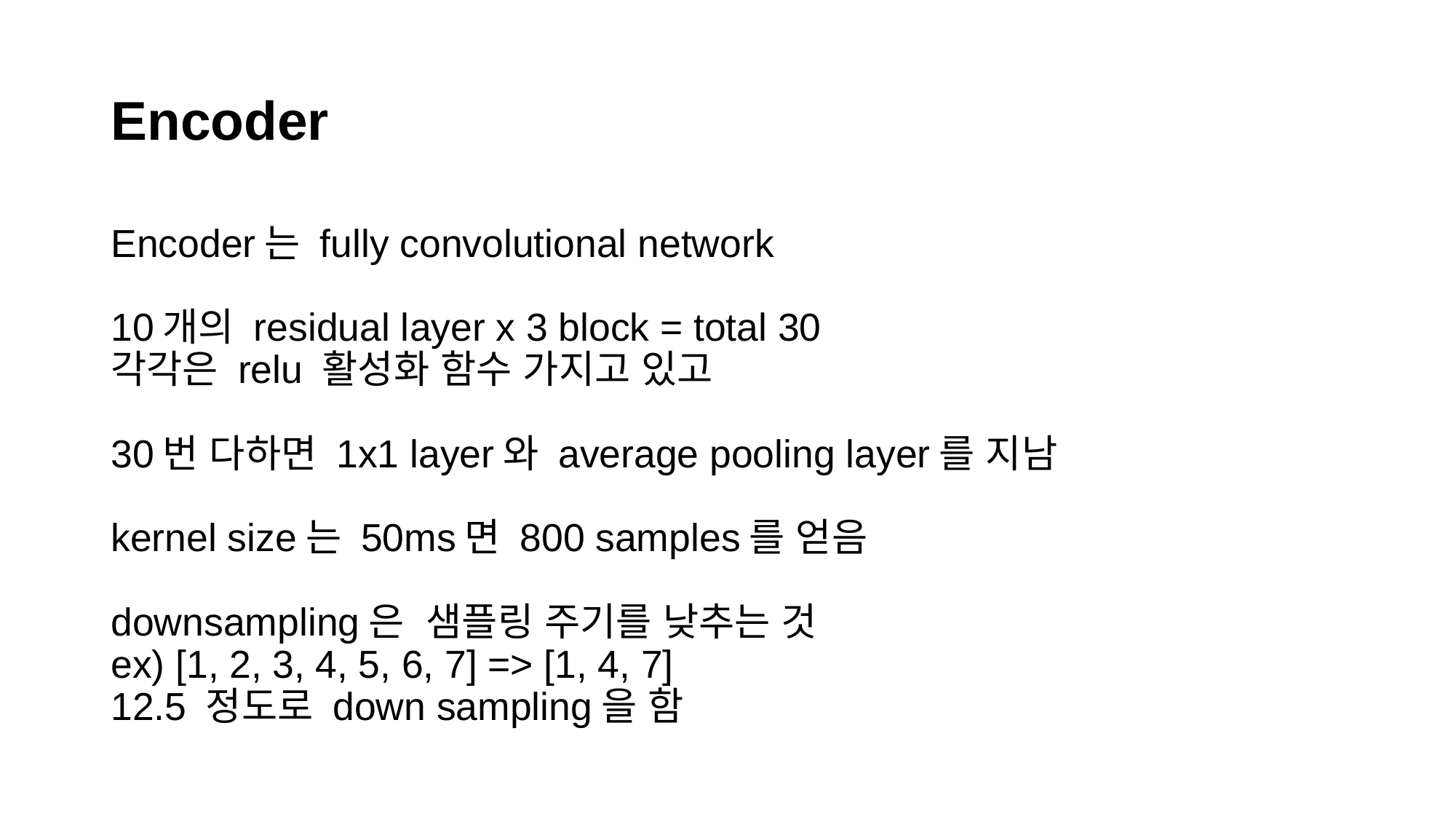

# Encoder
Encoder는 fully convolutional network
10개의 residual layer x 3 block = total 30
각각은 relu 활성화 함수 가지고 있고
30번 다하면 1x1 layer와 average pooling layer를 지남
kernel size는 50ms면 800 samples를 얻음
downsampling은  샘플링 주기를 낮추는 것
ex) [1, 2, 3, 4, 5, 6, 7] => [1, 4, 7]
12.5 정도로 down sampling을 함